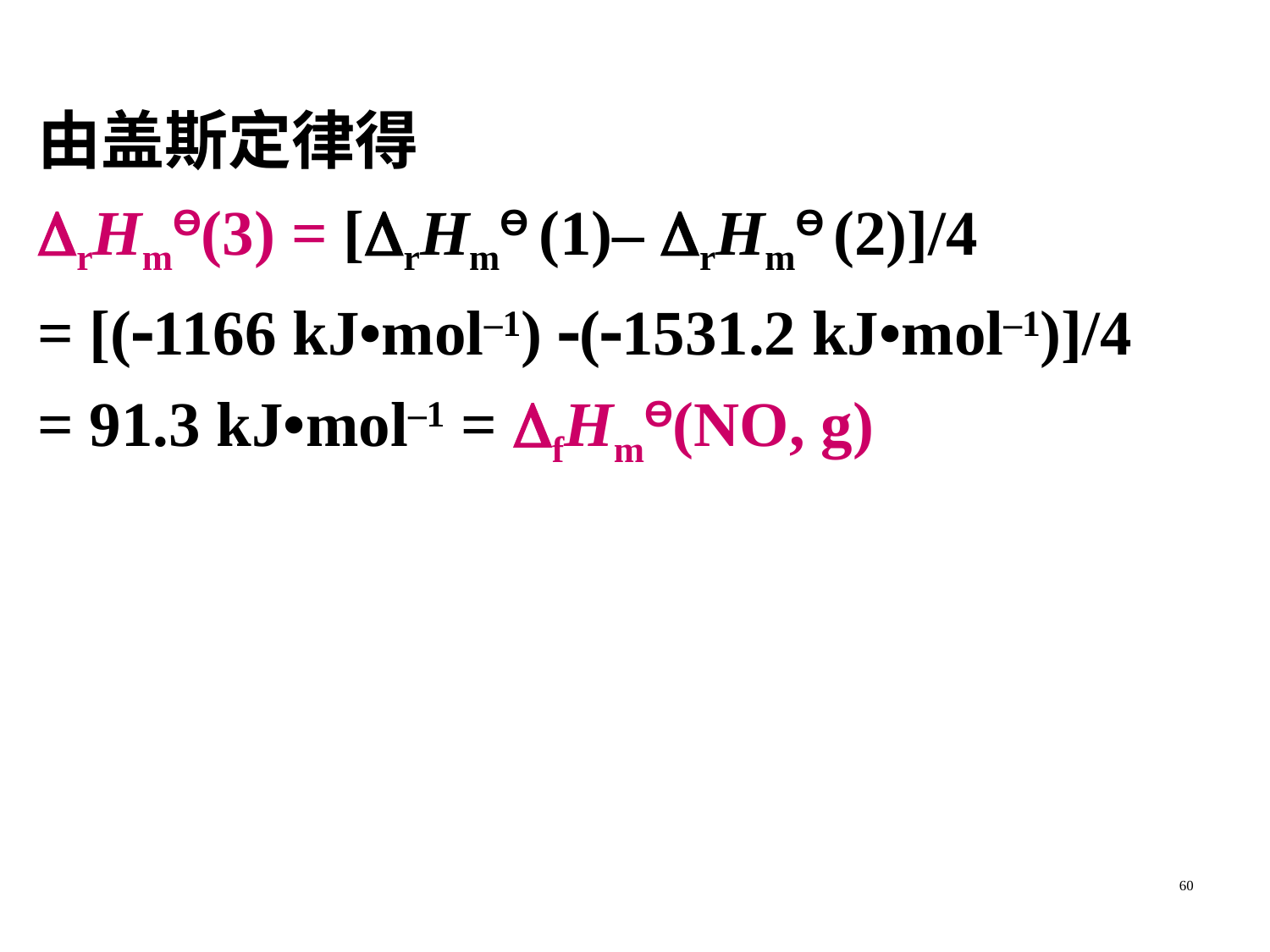

由盖斯定律得
ΔrHmƟ(3) = [ΔrHmƟ (1)– ΔrHmƟ (2)]/4
= [(−1166 kJ•mol–1) −(−1531.2 kJ•mol–1)]/4
= 91.3 kJ•mol–1 = ΔfHmƟ(NO, g)
60